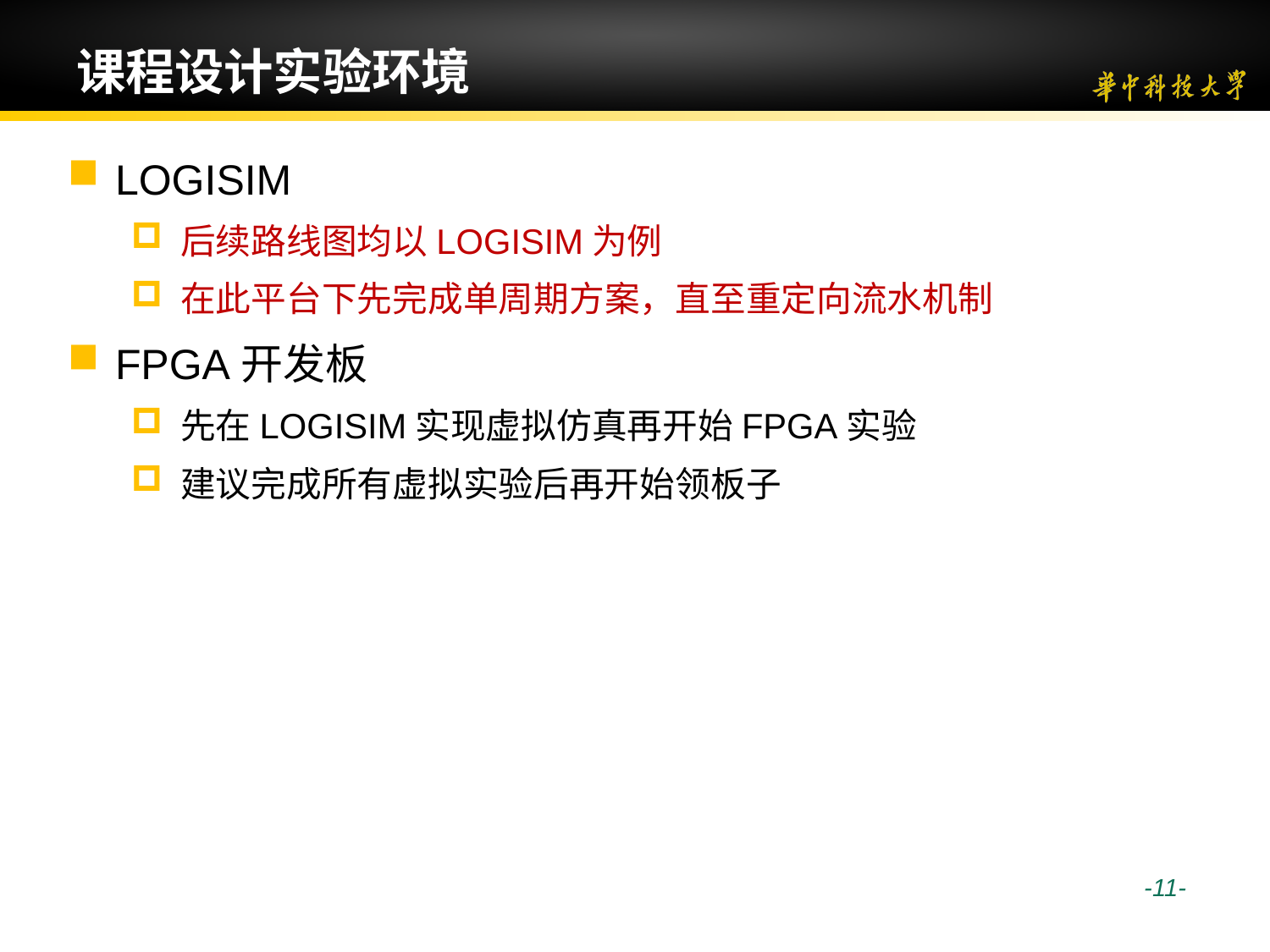

# 课程设计实验环境
LOGISIM
后续路线图均以LOGISIM为例
在此平台下先完成单周期方案，直至重定向流水机制
FPGA开发板
先在LOGISIM实现虚拟仿真再开始FPGA实验
建议完成所有虚拟实验后再开始领板子
 -11-